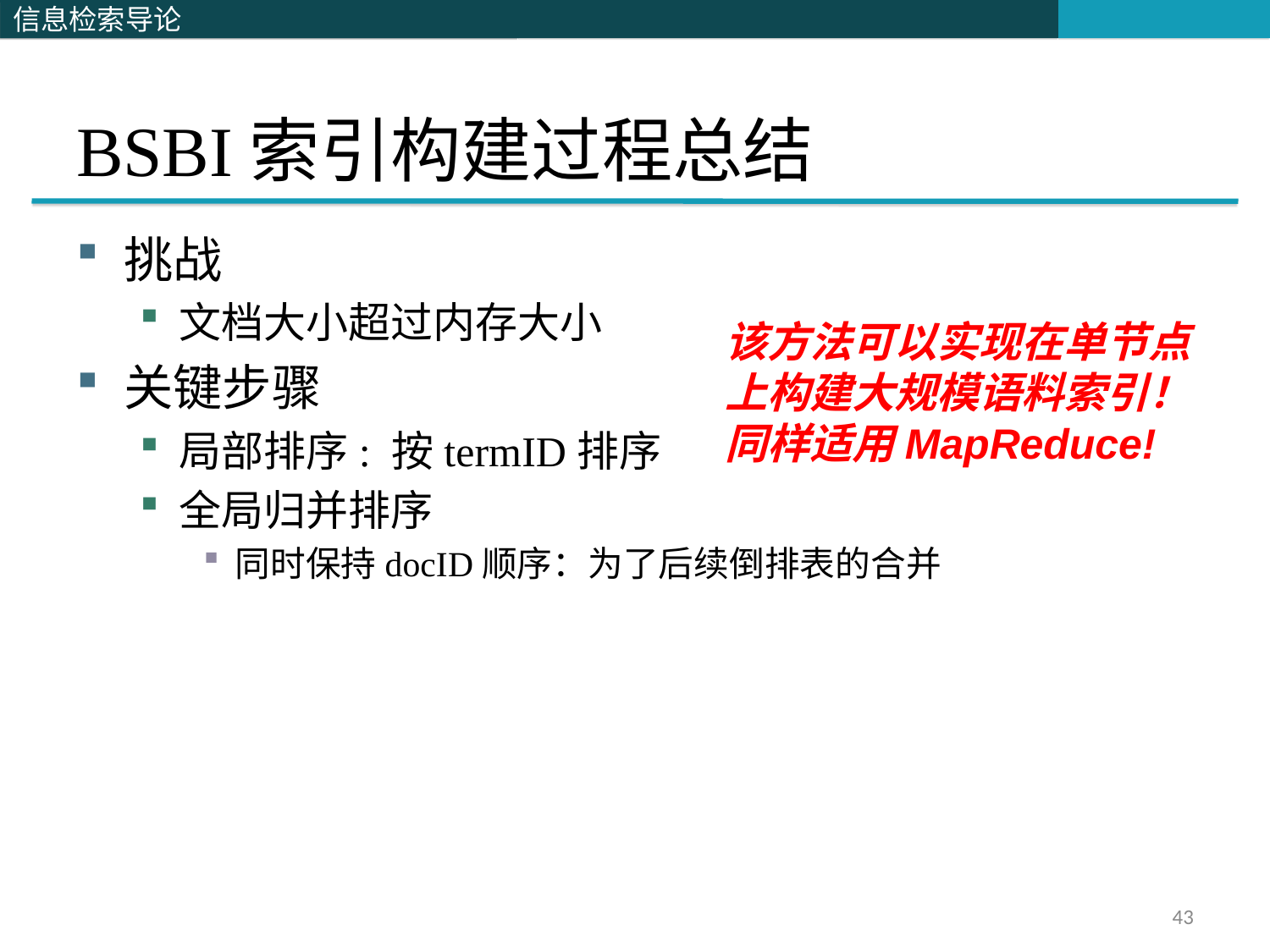

# BSBI索引构建过程总结
挑战
文档大小超过内存大小
关键步骤
局部排序: 按termID排序
全局归并排序
同时保持docID顺序：为了后续倒排表的合并
该方法可以实现在单节点上构建大规模语料索引！
同样适用MapReduce!
43